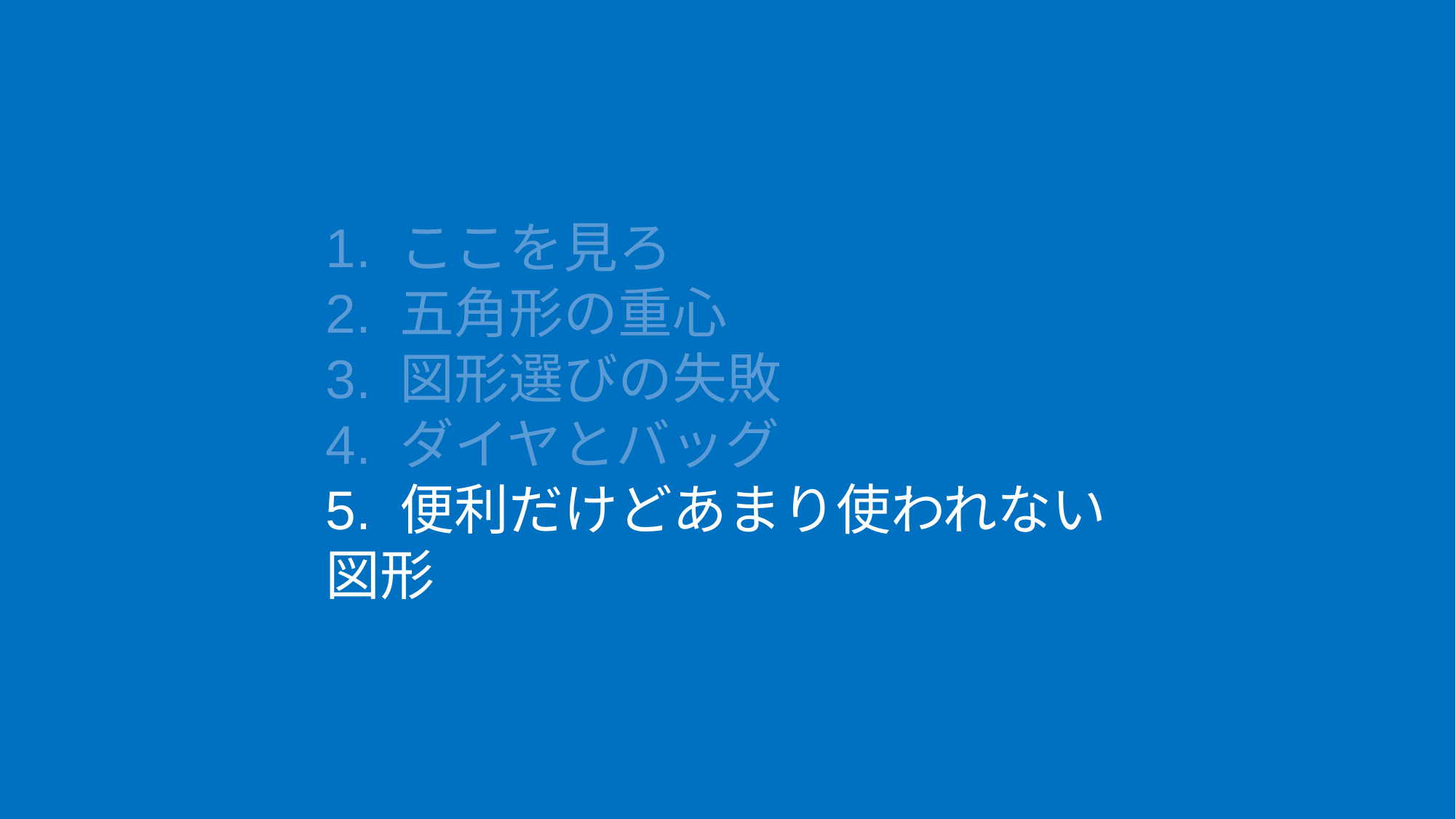

1. ここを見ろ
2. 五角形の重心
3. 図形選びの失敗
4. ダイヤとバッグ
5. 便利だけどあまり使われない図形